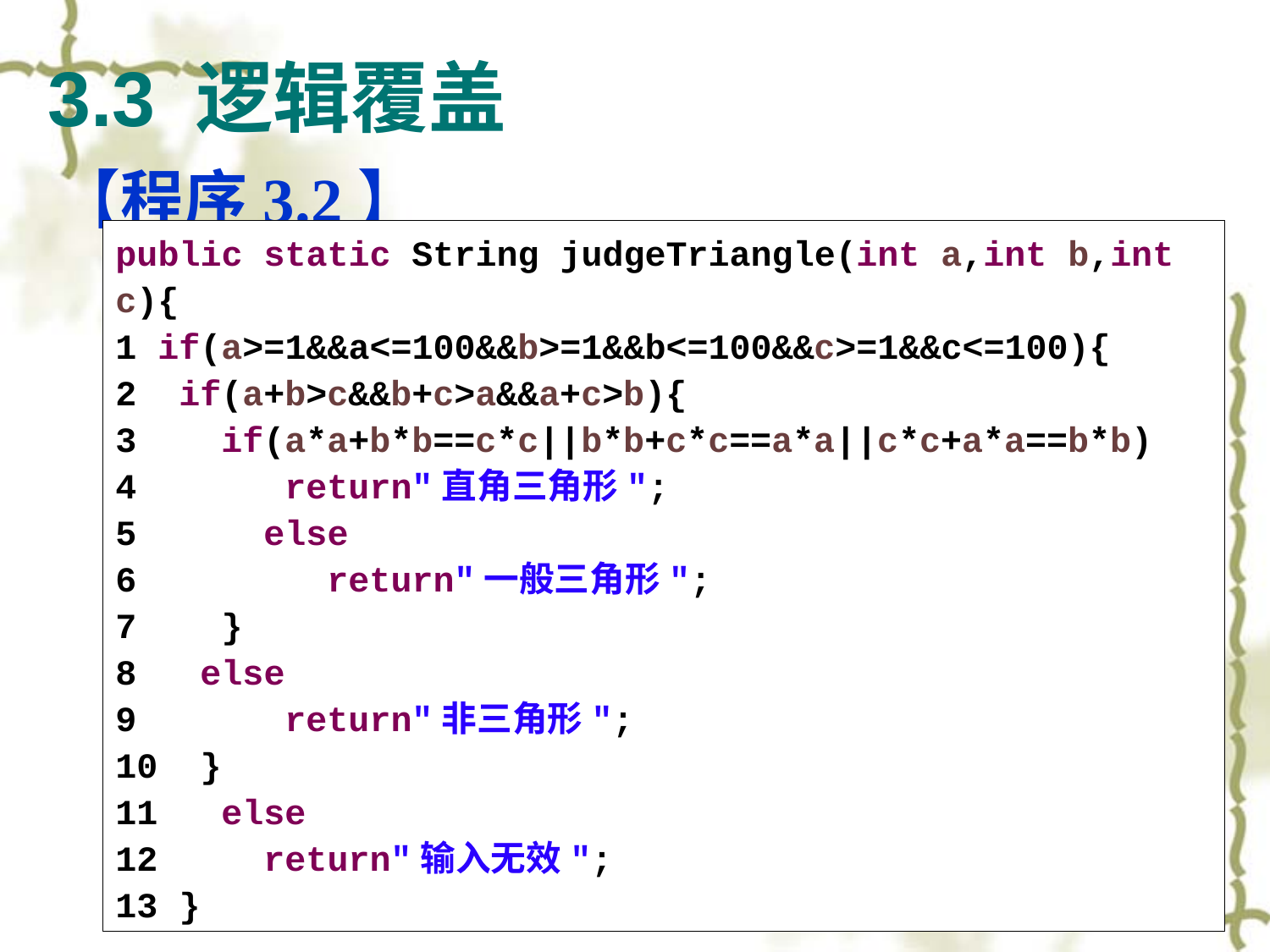

# 3.3 逻辑覆盖
【程序3.2】

public static String judgeTriangle(int a,int b,int c){
1 if(a>=1&&a<=100&&b>=1&&b<=100&&c>=1&&c<=100){
2  if(a+b>c&&b+c>a&&a+c>b){
3    if(a*a+b*b==c*c||b*b+c*c==a*a||c*c+a*a==b*b)
4       return"直角三角形";
5      else
6	    return"一般三角形";
7    }
8   else
9       return"非三角形";
10  }
11   else
12     return"输入无效";
13 }